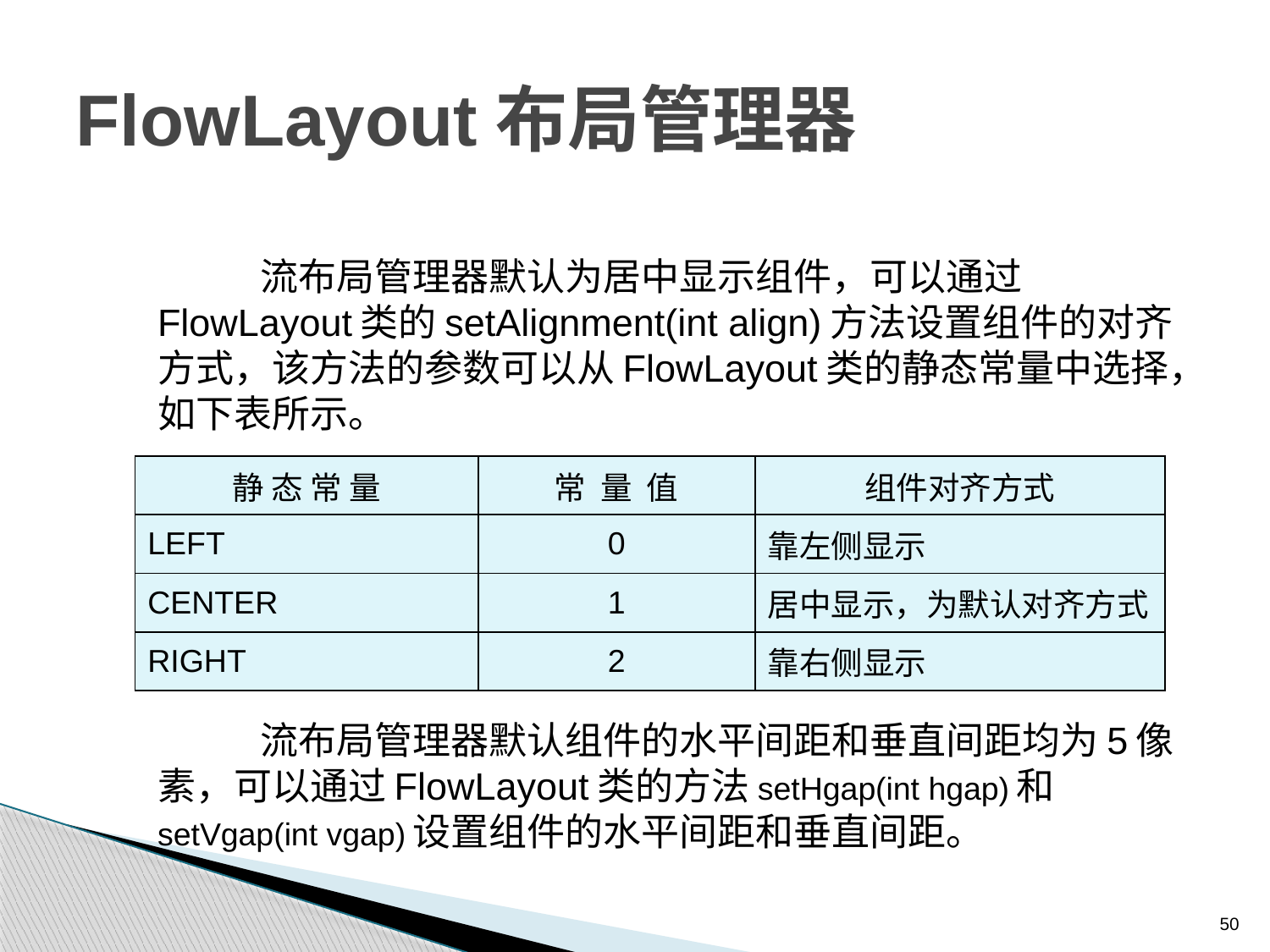

# FlowLayout布局管理器
流布局管理器默认为居中显示组件，可以通过FlowLayout类的setAlignment(int align)方法设置组件的对齐方式，该方法的参数可以从FlowLayout类的静态常量中选择，如下表所示。

流布局管理器默认组件的水平间距和垂直间距均为5像素，可以通过FlowLayout类的方法setHgap(int hgap)和setVgap(int vgap)设置组件的水平间距和垂直间距。
| 静 态 常 量 | 常 量 值 | 组件对齐方式 |
| --- | --- | --- |
| LEFT | 0 | 靠左侧显示 |
| CENTER | 1 | 居中显示，为默认对齐方式 |
| RIGHT | 2 | 靠右侧显示 |
50